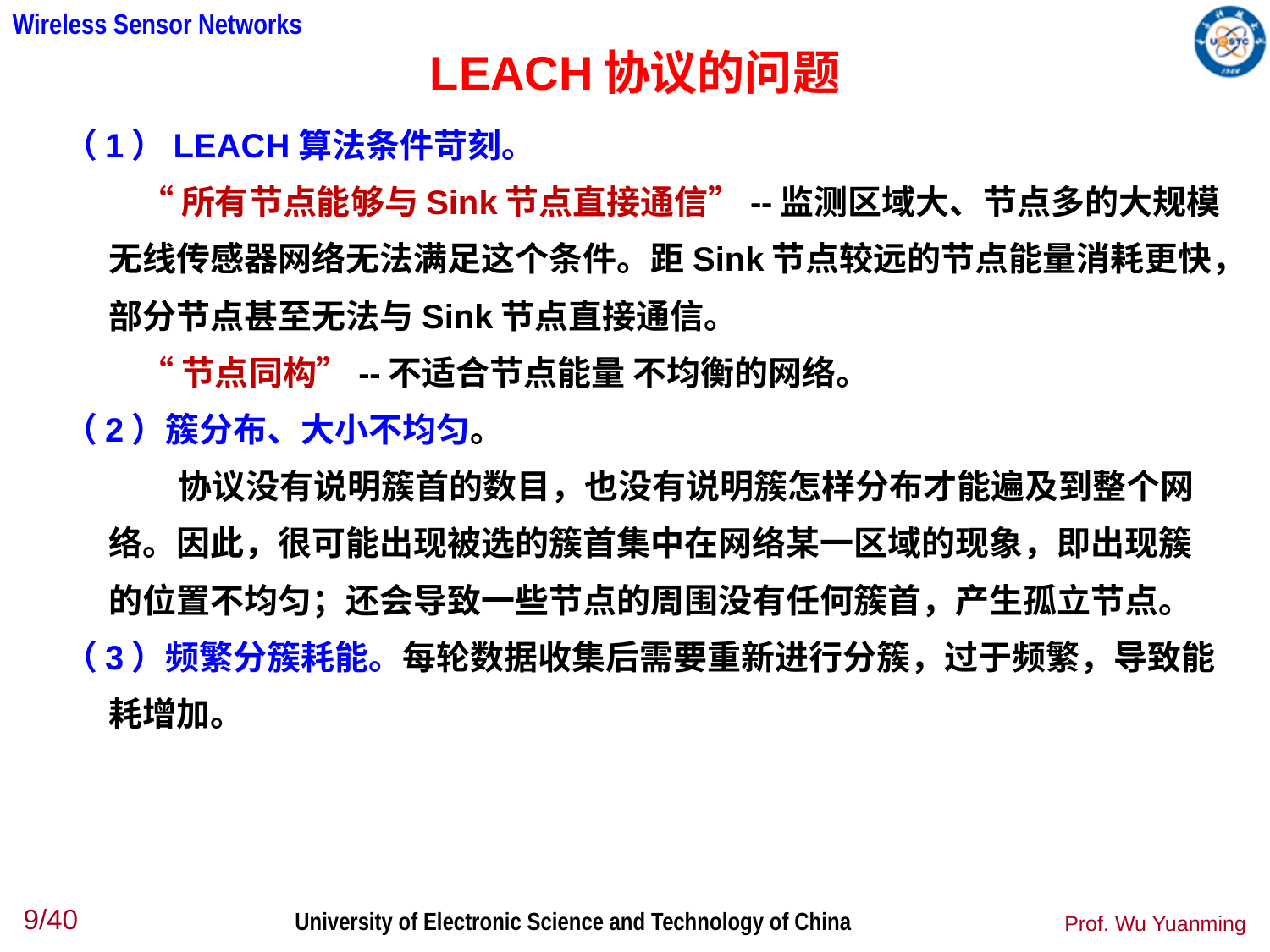

# LEACH协议的问题
（1）LEACH算法条件苛刻。
          “所有节点能够与Sink节点直接通信”--监测区域大、节点多的大规模无线传感器网络无法满足这个条件。距Sink节点较远的节点能量消耗更快，部分节点甚至无法与Sink节点直接通信。
          “节点同构”--不适合节点能量 不均衡的网络。
（2）簇分布、大小不均匀。
              协议没有说明簇首的数目，也没有说明簇怎样分布才能遍及到整个网络。因此，很可能出现被选的簇首集中在网络某一区域的现象，即出现簇的位置不均匀；还会导致一些节点的周围没有任何簇首，产生孤立节点。
（3）频繁分簇耗能。每轮数据收集后需要重新进行分簇，过于频繁，导致能耗增加。
9/40
Prof. Wu Yuanming